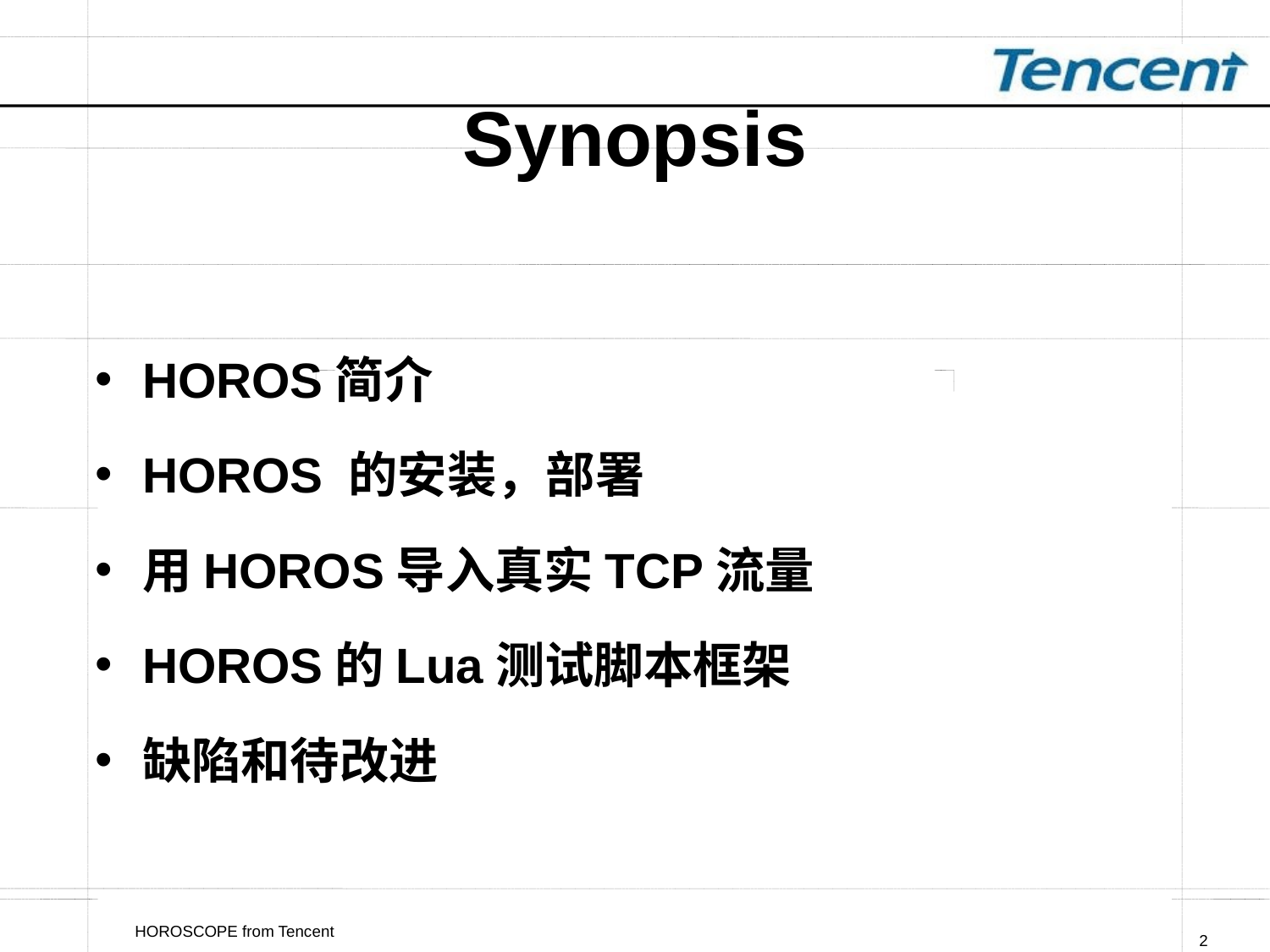

# Synopsis
HOROS简介

HOROS 的安装，部署

用HOROS导入真实TCP流量

HOROS的Lua测试脚本框架

缺陷和待改进

HOROSCOPE from Tencent